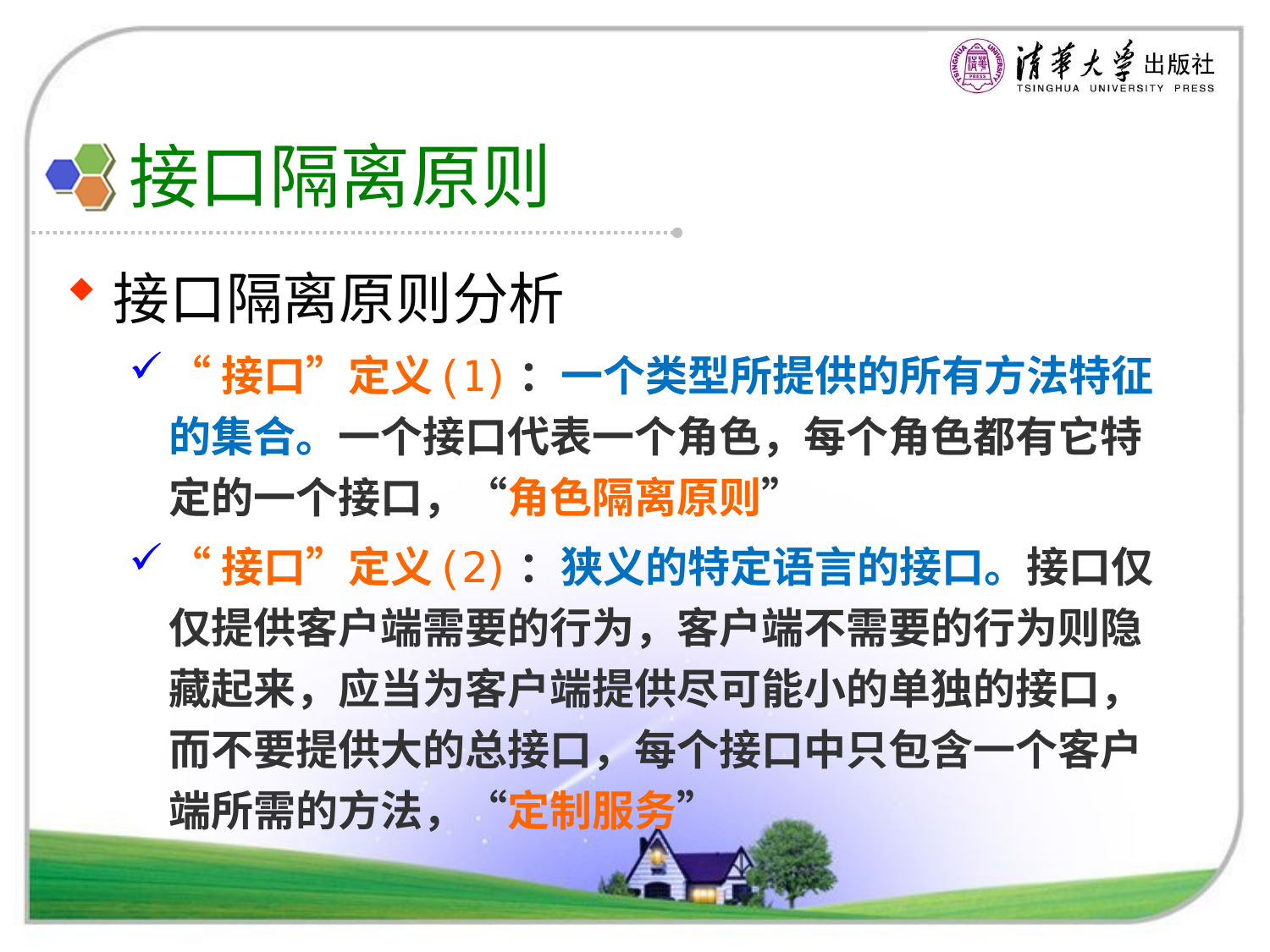

# 接口隔离原则
接口隔离原则分析
“接口”定义(1)：一个类型所提供的所有方法特征的集合。一个接口代表一个角色，每个角色都有它特定的一个接口，“角色隔离原则”
“接口”定义(2)：狭义的特定语言的接口。接口仅仅提供客户端需要的行为，客户端不需要的行为则隐藏起来，应当为客户端提供尽可能小的单独的接口，而不要提供大的总接口，每个接口中只包含一个客户端所需的方法，“定制服务”